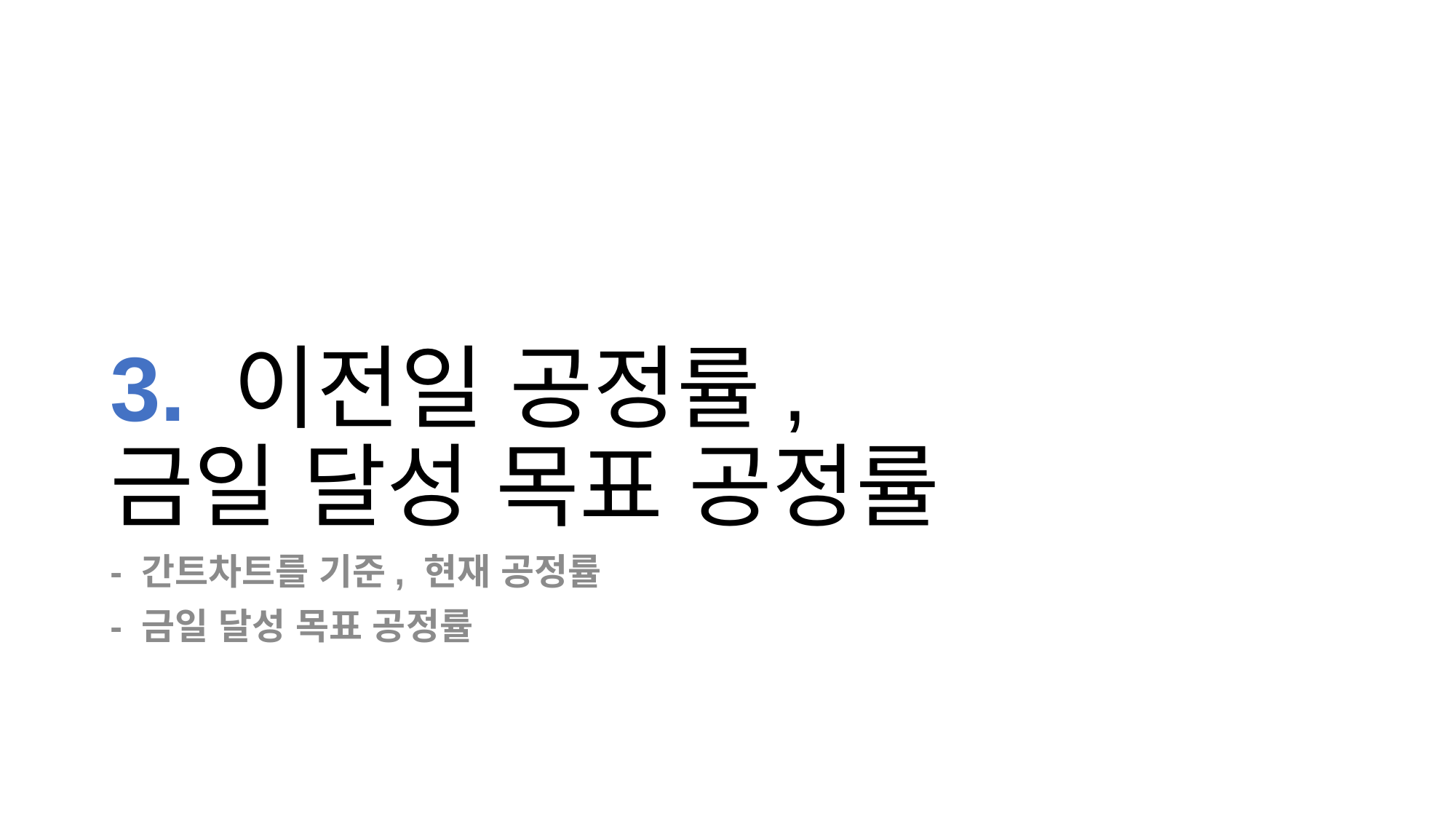

# 3. 이전일 공정률, 금일 달성 목표 공정률
- 간트차트를 기준, 현재 공정률
- 금일 달성 목표 공정률